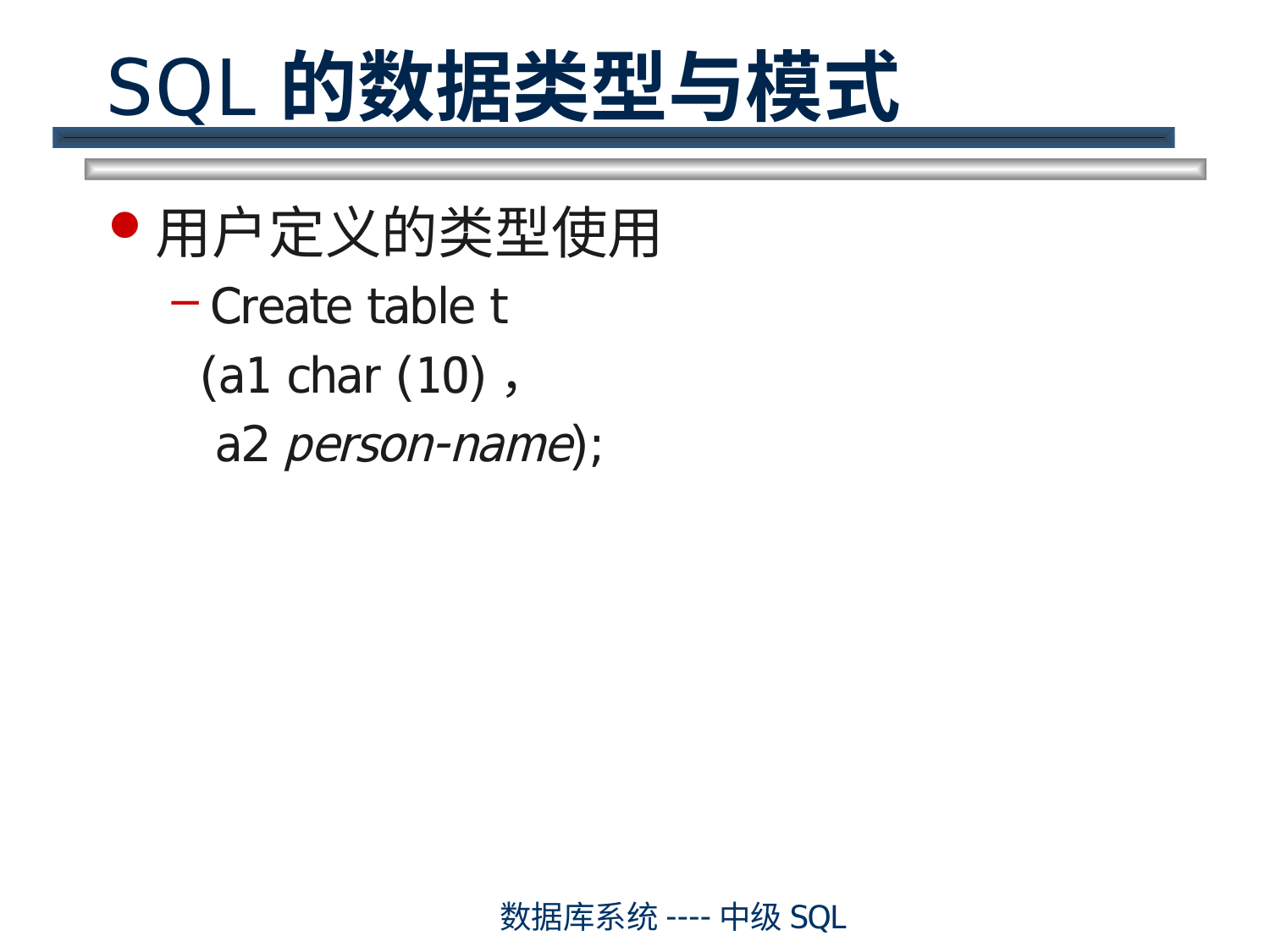

# SQL的数据类型与模式
用户定义的类型使用
Create table t
      (a1 char (10)，
       a2 person-name);
数据库系统----中级SQL